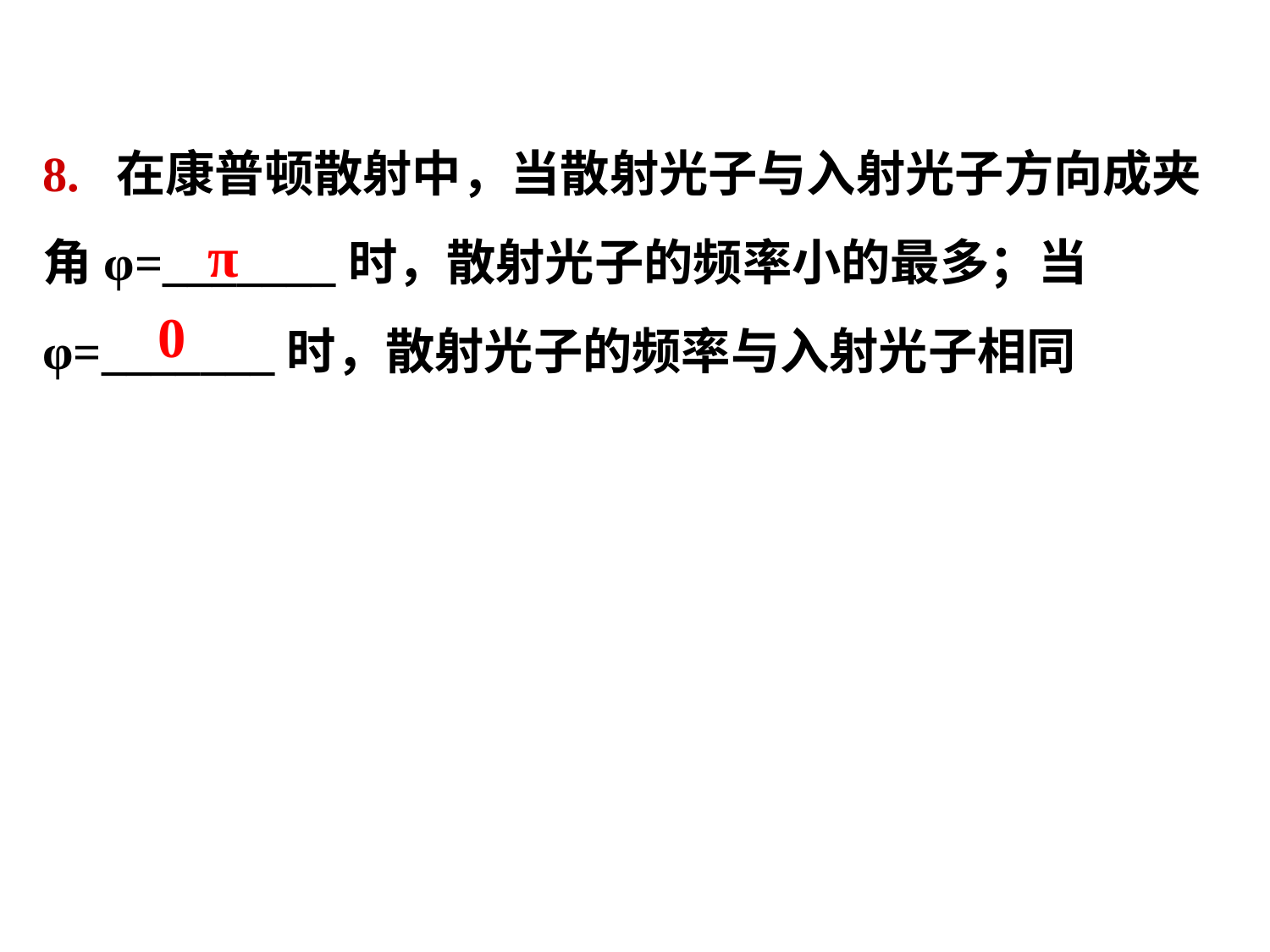

8.  在康普顿散射中，当散射光子与入射光子方向成夹角φ=_______时，散射光子的频率小的最多；当φ=_______时，散射光子的频率与入射光子相同
π
0